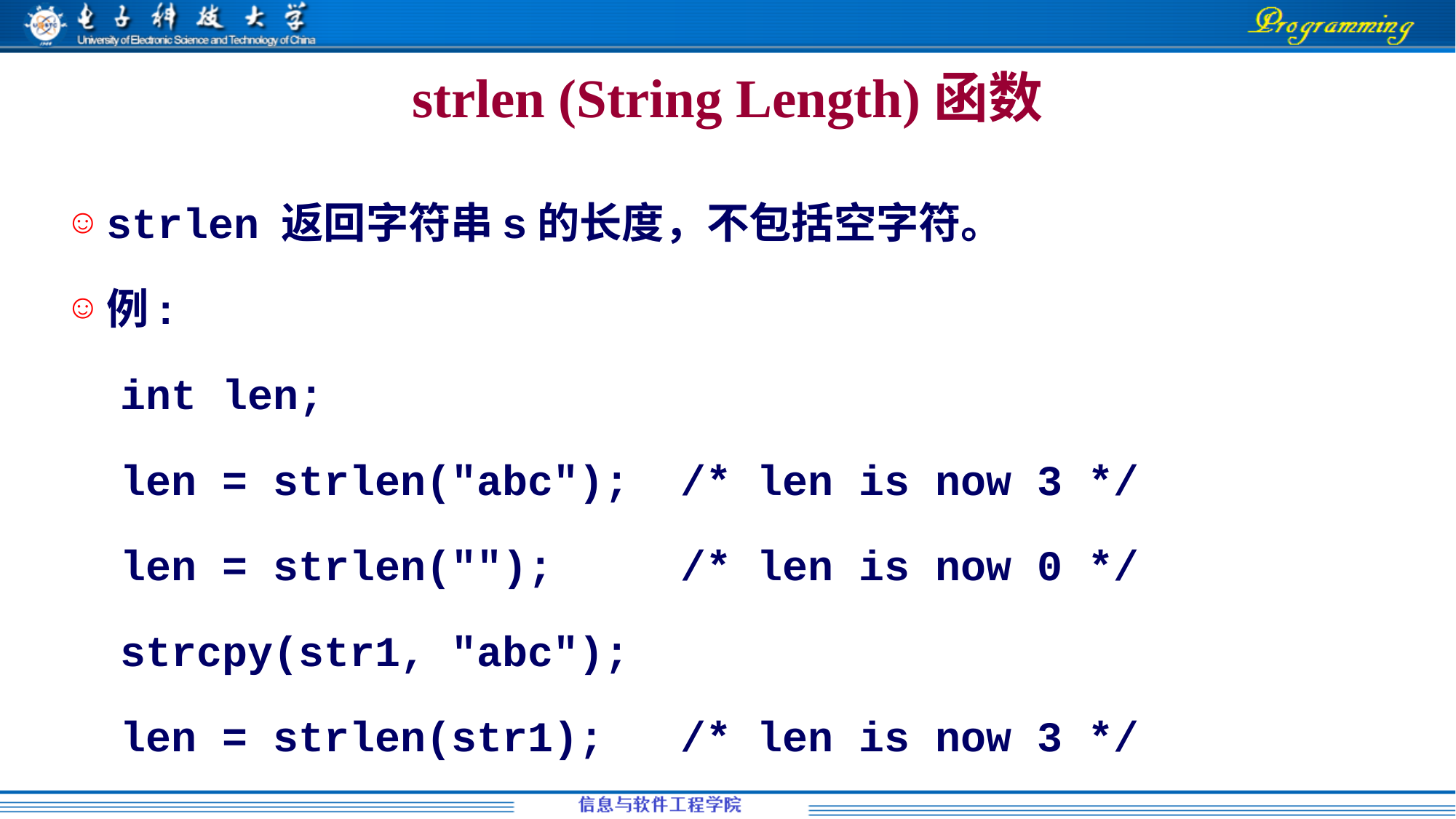

strlen (String Length)函数
strlen 返回字符串s的长度，不包括空字符。
例:
int len;
len = strlen("abc");  /* len is now 3 */
len = strlen("");     /* len is now 0 */
strcpy(str1, "abc");
len = strlen(str1);   /* len is now 3 */